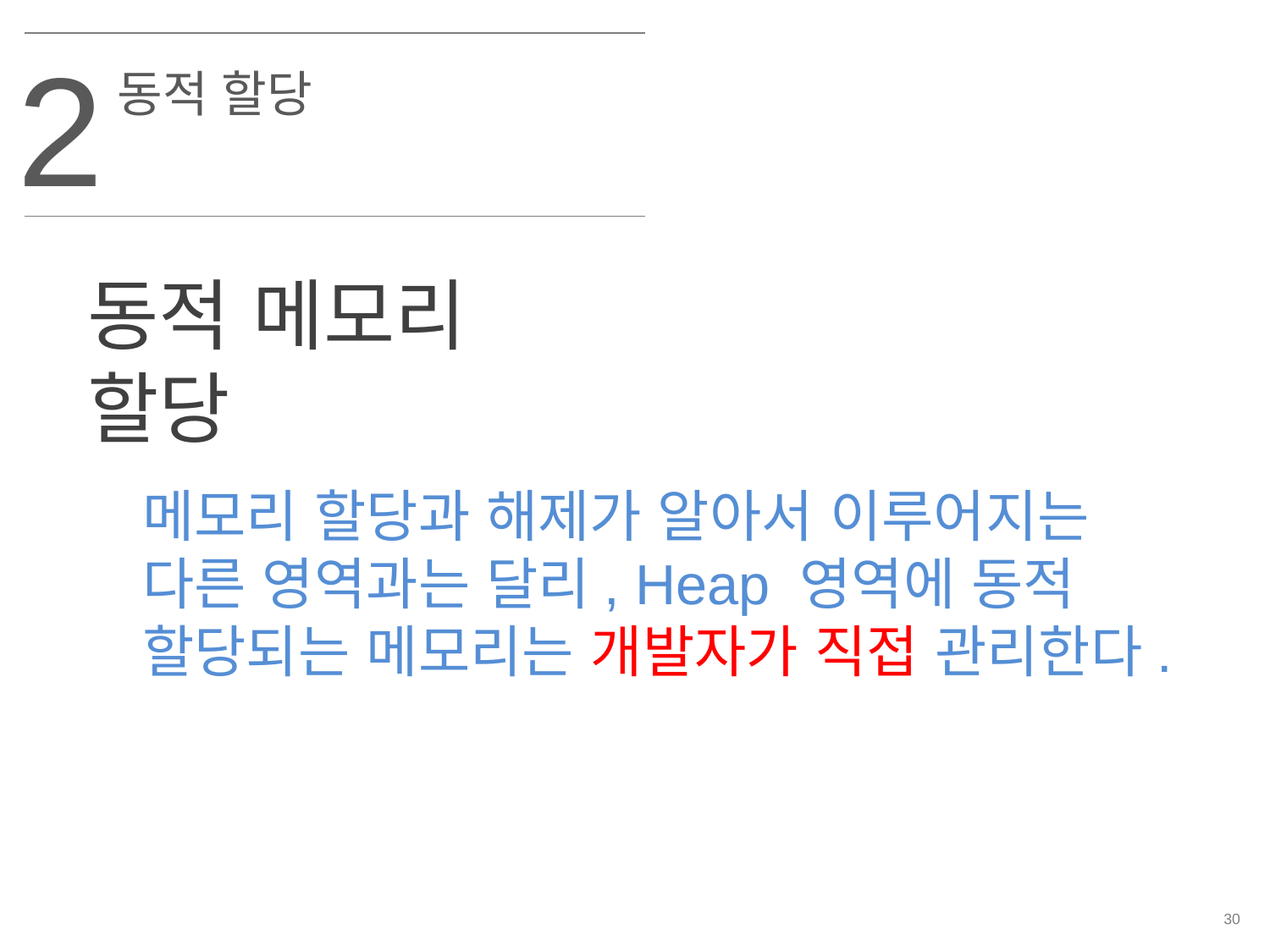

2
동적 할당
동적 메모리 할당
메모리 할당과 해제가 알아서 이루어지는 다른 영역과는 달리, Heap 영역에 동적 할당되는 메모리는 개발자가 직접 관리한다.